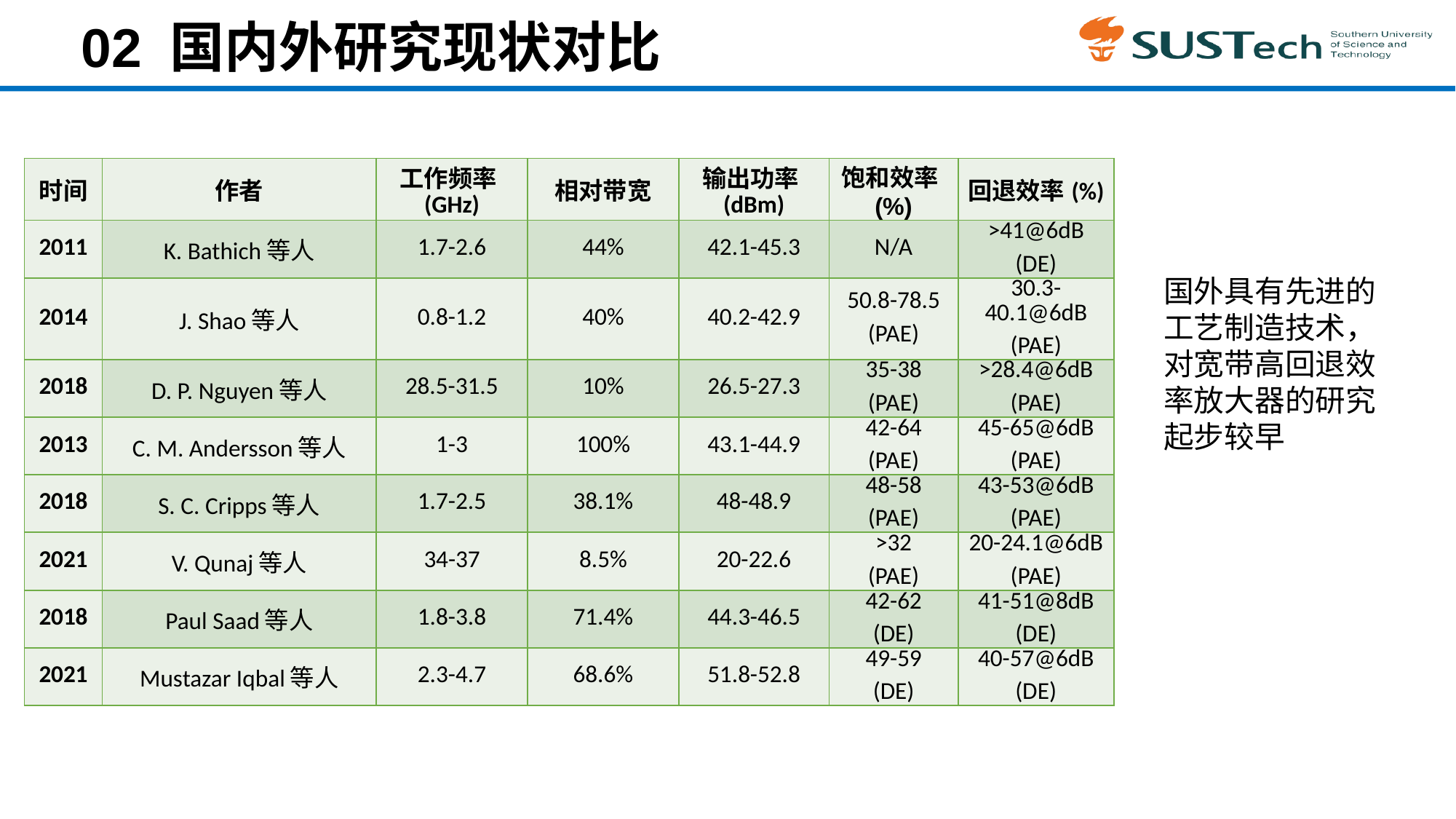

02 国内外研究现状对比
| 时间 | 作者 | 工作频率(GHz) | 相对带宽 | 输出功率(dBm) | 饱和效率(%) | 回退效率(%) |
| --- | --- | --- | --- | --- | --- | --- |
| 2011 | K. Bathich等人 | 1.7-2.6 | 44% | 42.1-45.3 | N/A | >41@6dB (DE) |
| 2014 | J. Shao等人 | 0.8-1.2 | 40% | 40.2-42.9 | 50.8-78.5 (PAE) | 30.3-40.1@6dB (PAE) |
| 2018 | D. P. Nguyen等人 | 28.5-31.5 | 10% | 26.5-27.3 | 35-38 (PAE) | >28.4@6dB (PAE) |
| 2013 | C. M. Andersson等人 | 1-3 | 100% | 43.1-44.9 | 42-64 (PAE) | 45-65@6dB (PAE) |
| 2018 | S. C. Cripps等人 | 1.7-2.5 | 38.1% | 48-48.9 | 48-58 (PAE) | 43-53@6dB (PAE) |
| 2021 | V. Qunaj等人 | 34-37 | 8.5% | 20-22.6 | >32 (PAE) | 20-24.1@6dB (PAE) |
| 2018 | Paul Saad等人 | 1.8-3.8 | 71.4% | 44.3-46.5 | 42-62 (DE) | 41-51@8dB (DE) |
| 2021 | Mustazar Iqbal等人 | 2.3-4.7 | 68.6% | 51.8-52.8 | 49-59 (DE) | 40-57@6dB (DE) |
国外具有先进的工艺制造技术，对宽带高回退效率放大器的研究起步较早